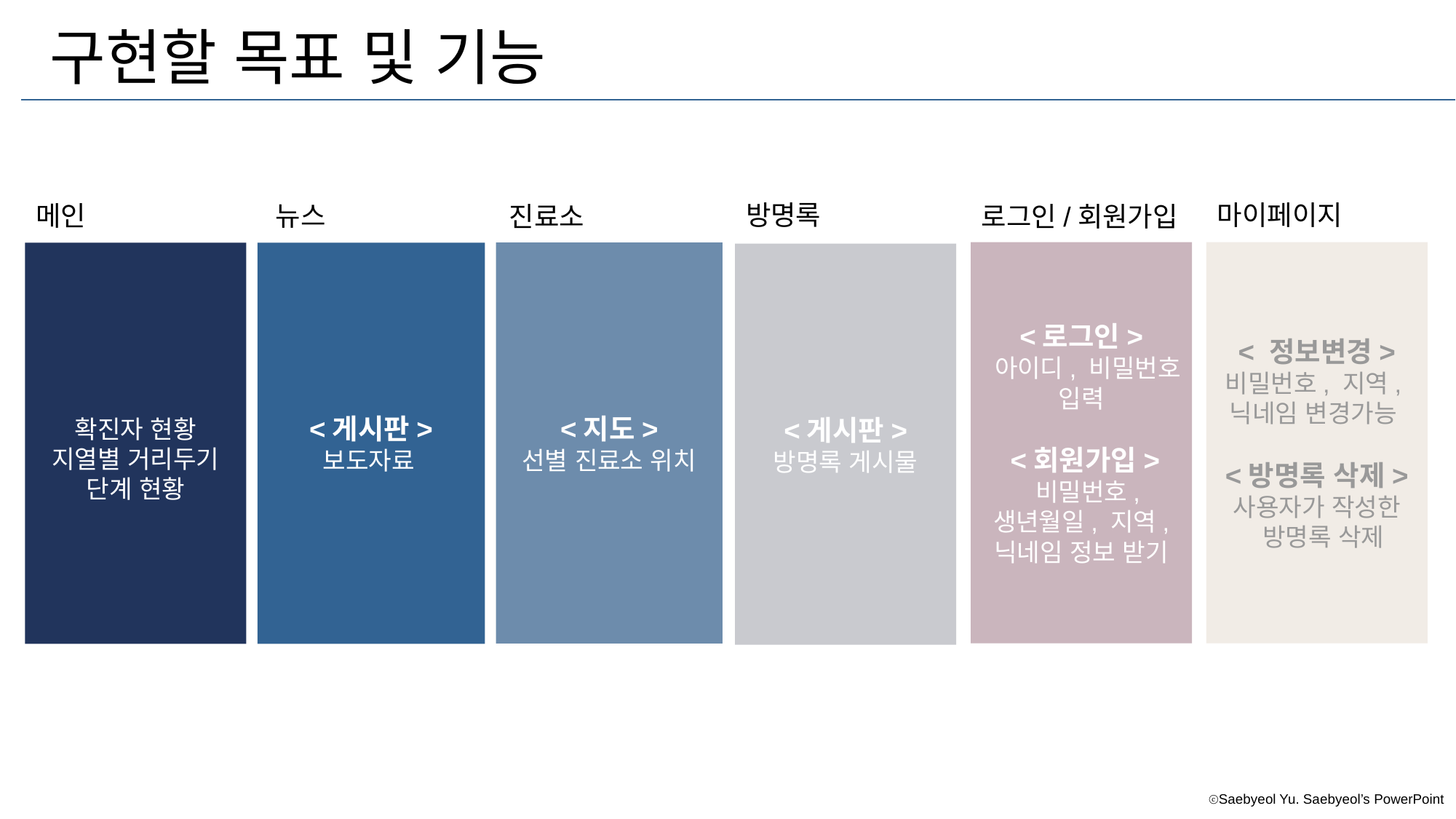

구현할 목표 및 기능

방명록
마이페이지
뉴스
메인
진료소
로그인/회원가입
< 정보변경>
비밀번호, 지역,
닉네임 변경가능

<방명록 삭제>
사용자가 작성한
 방명록 삭제
<로그인>
 아이디, 비밀번호 입력

 <회원가입>
 비밀번호, 생년월일, 지역, 닉네임 정보 받기
<지도>
선별 진료소 위치

확진자 현황
지열별 거리두기 단계 현황
<게시판>
보도자료
<게시판>
방명록 게시물